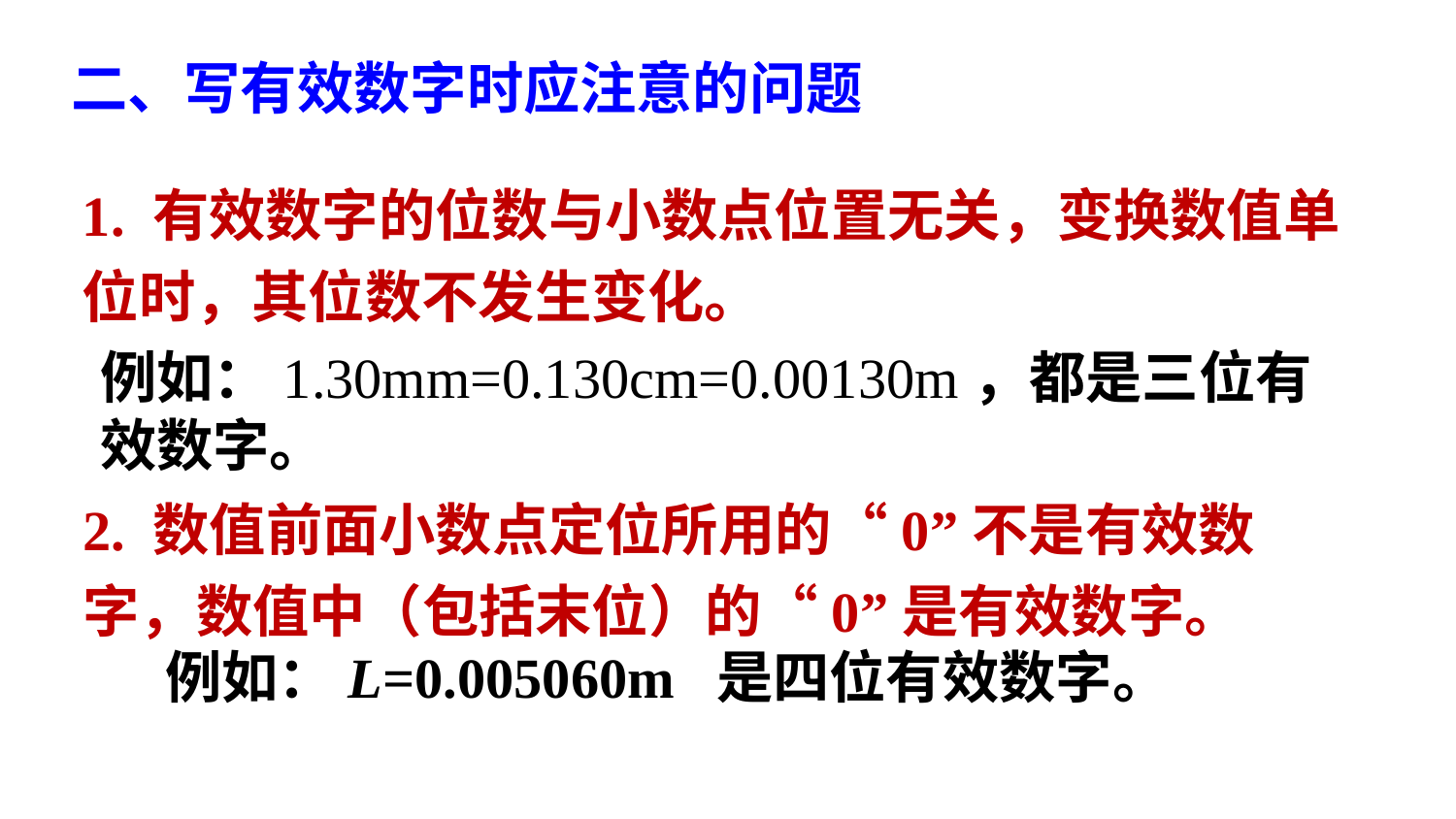

二、写有效数字时应注意的问题
1. 有效数字的位数与小数点位置无关，变换数值单位时，其位数不发生变化。
例如：1.30mm=0.130cm=0.00130m，都是三位有效数字。
2. 数值前面小数点定位所用的“0”不是有效数字，数值中（包括末位）的“0”是有效数字。
        例如：L=0.005060m  是四位有效数字。
28